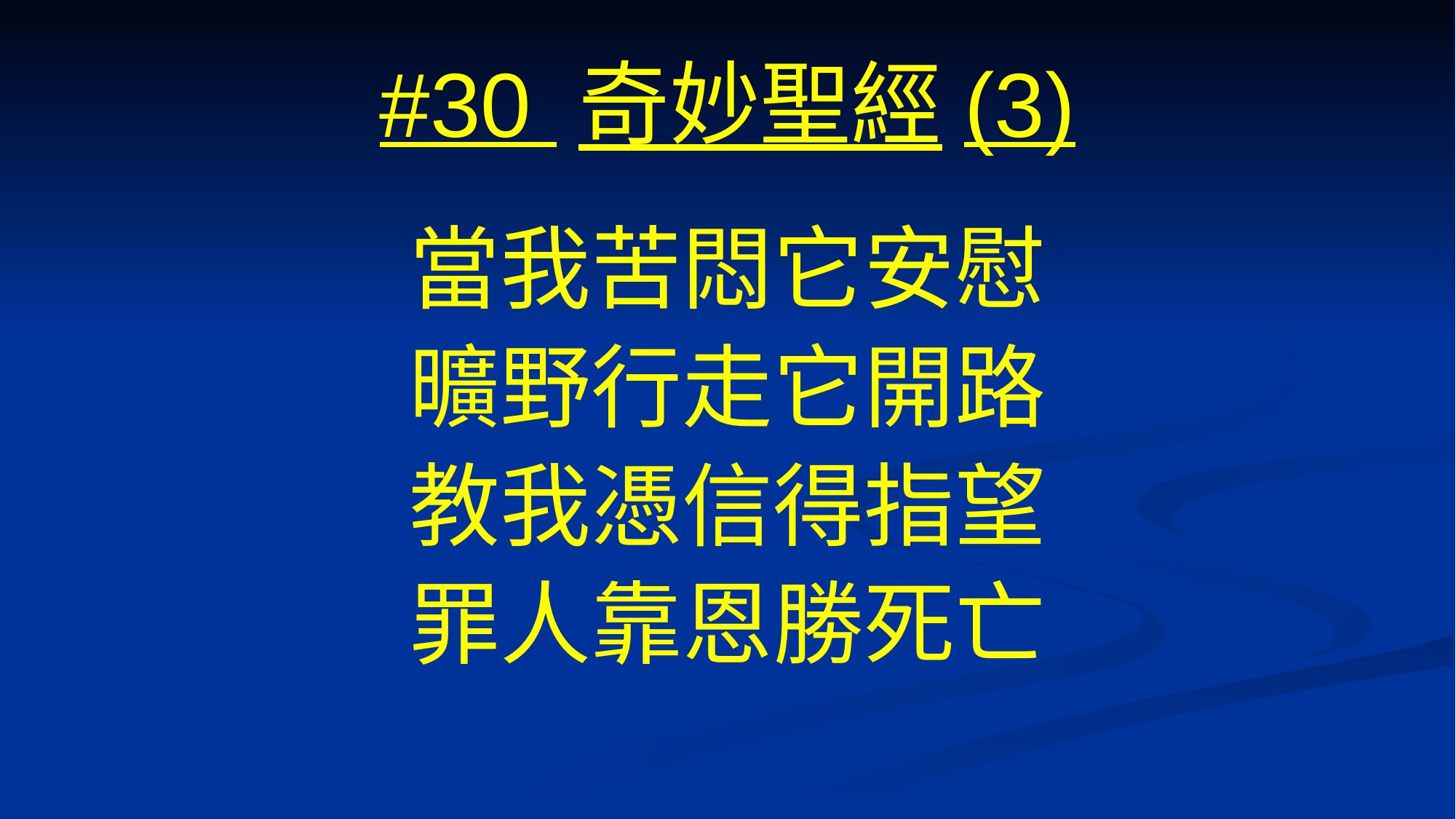

# #30 奇妙聖經(3)
當我苦悶它安慰
曠野行走它開路
教我憑信得指望
罪人靠恩勝死亡